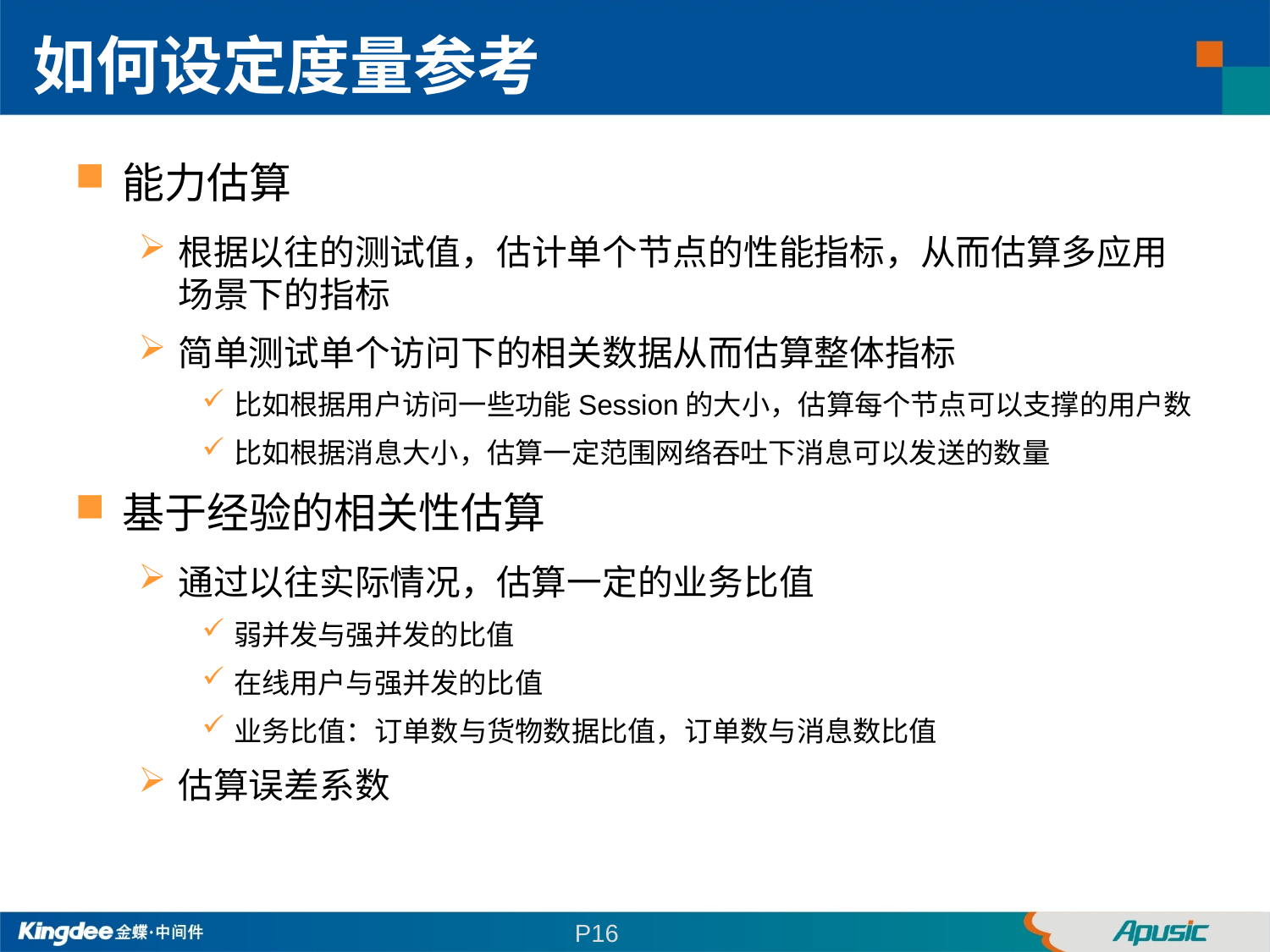

如何设定度量参考
能力估算
根据以往的测试值，估计单个节点的性能指标，从而估算多应用场景下的指标
简单测试单个访问下的相关数据从而估算整体指标
比如根据用户访问一些功能Session的大小，估算每个节点可以支撑的用户数
比如根据消息大小，估算一定范围网络吞吐下消息可以发送的数量
基于经验的相关性估算
通过以往实际情况，估算一定的业务比值
弱并发与强并发的比值
在线用户与强并发的比值
业务比值：订单数与货物数据比值，订单数与消息数比值
估算误差系数